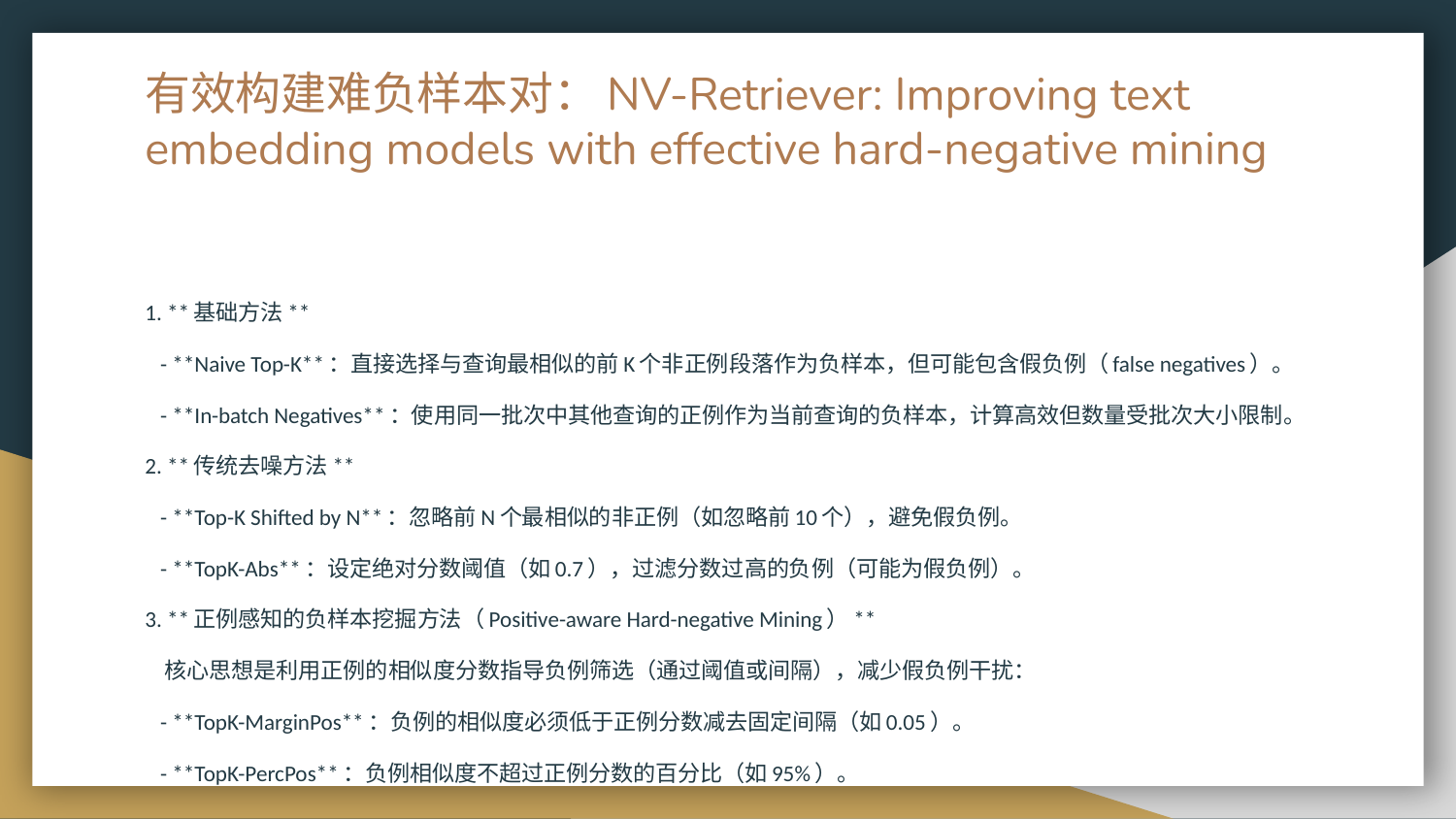

# 有效构建难负样本对：NV-Retriever: Improving text embedding models with effective hard-negative mining
1. **基础方法**
   - **Naive Top-K**：直接选择与查询最相似的前K个非正例段落作为负样本，但可能包含假负例（false negatives）。
   - **In-batch Negatives**：使用同一批次中其他查询的正例作为当前查询的负样本，计算高效但数量受批次大小限制。
2. **传统去噪方法**
   - **Top-K Shifted by N**：忽略前N个最相似的非正例（如忽略前10个），避免假负例。
   - **TopK-Abs**：设定绝对分数阈值（如0.7），过滤分数过高的负例（可能为假负例）。
3. **正例感知的负样本挖掘方法（Positive-aware Hard-negative Mining）**
   核心思想是利用正例的相似度分数指导负例筛选（通过阈值或间隔），减少假负例干扰：
   - **TopK-MarginPos**：负例的相似度必须低于正例分数减去固定间隔（如0.05）。
   - **TopK-PercPos**：负例相似度不超过正例分数的百分比（如95%）。